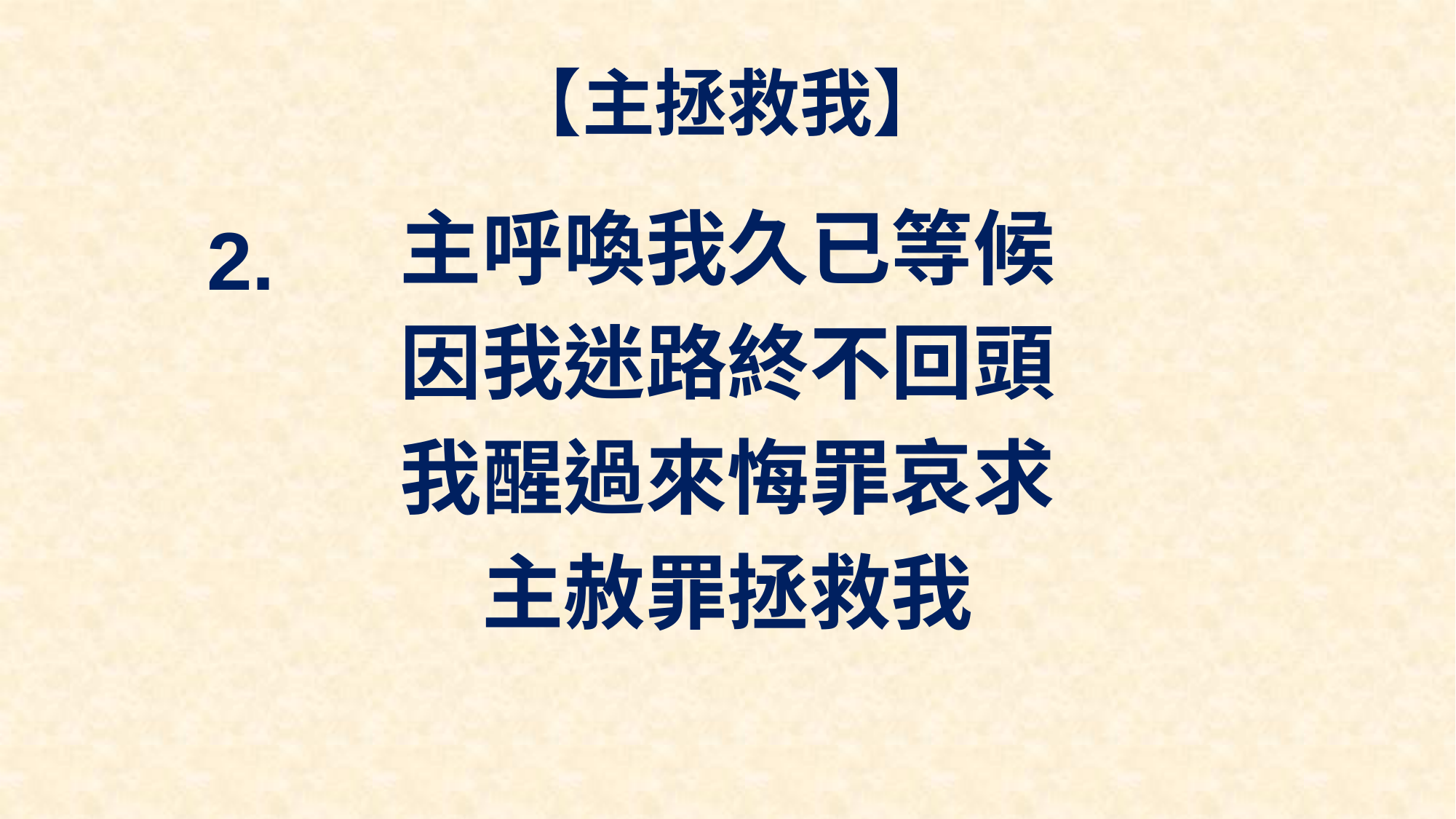

# 【主拯救我】
主呼喚我久已等候
因我迷路終不回頭
我醒過來悔罪哀求
主赦罪拯救我
2.